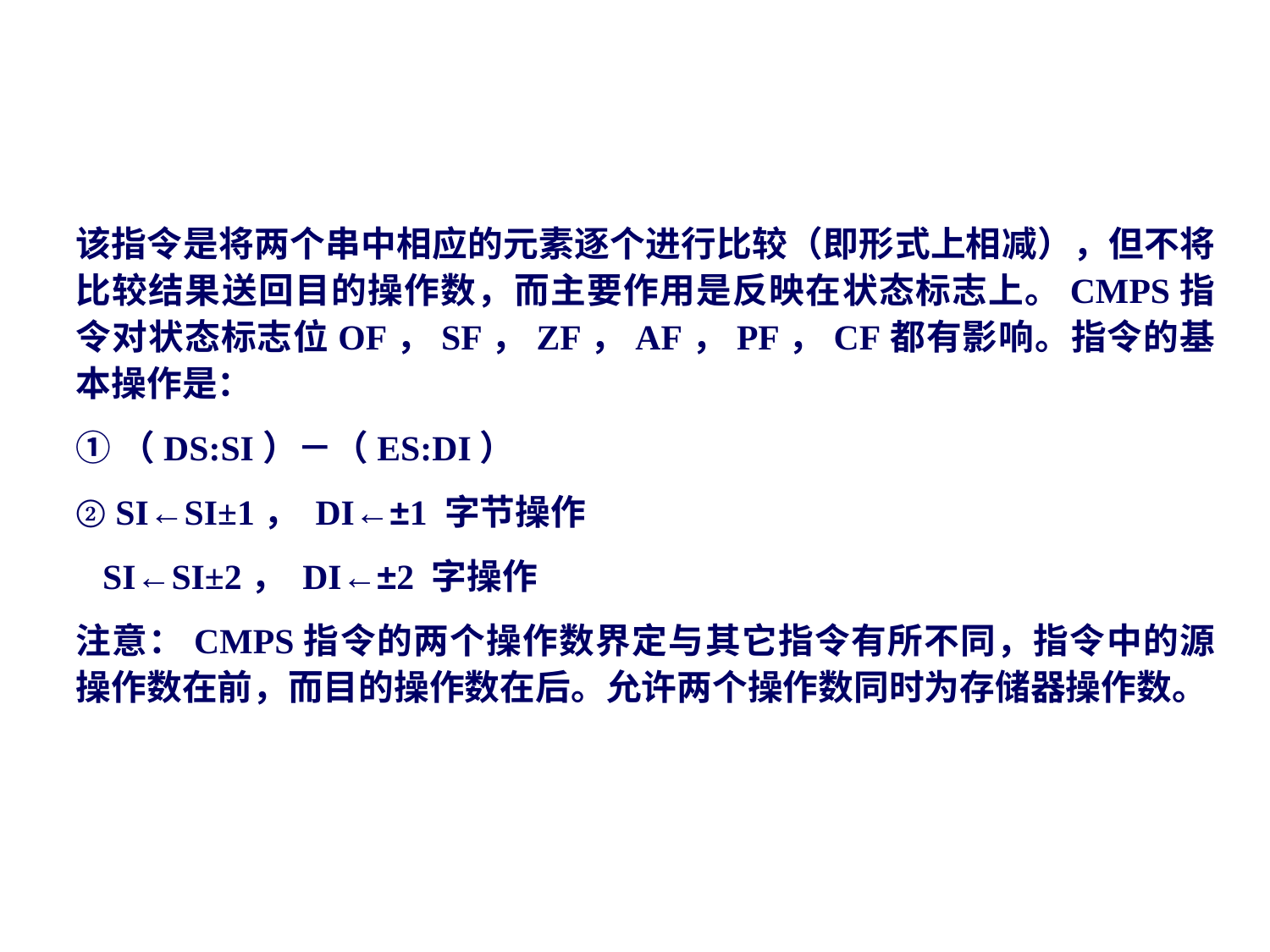

#
该指令是将两个串中相应的元素逐个进行比较（即形式上相减），但不将比较结果送回目的操作数，而主要作用是反映在状态标志上。CMPS指令对状态标志位OF，SF，ZF，AF，PF，CF都有影响。指令的基本操作是：
①（DS:SI）－（ES:DI）
② SI←SI±1， DI←±1 字节操作
   SI←SI±2， DI←±2 字操作
注意：CMPS指令的两个操作数界定与其它指令有所不同，指令中的源操作数在前，而目的操作数在后。允许两个操作数同时为存储器操作数。